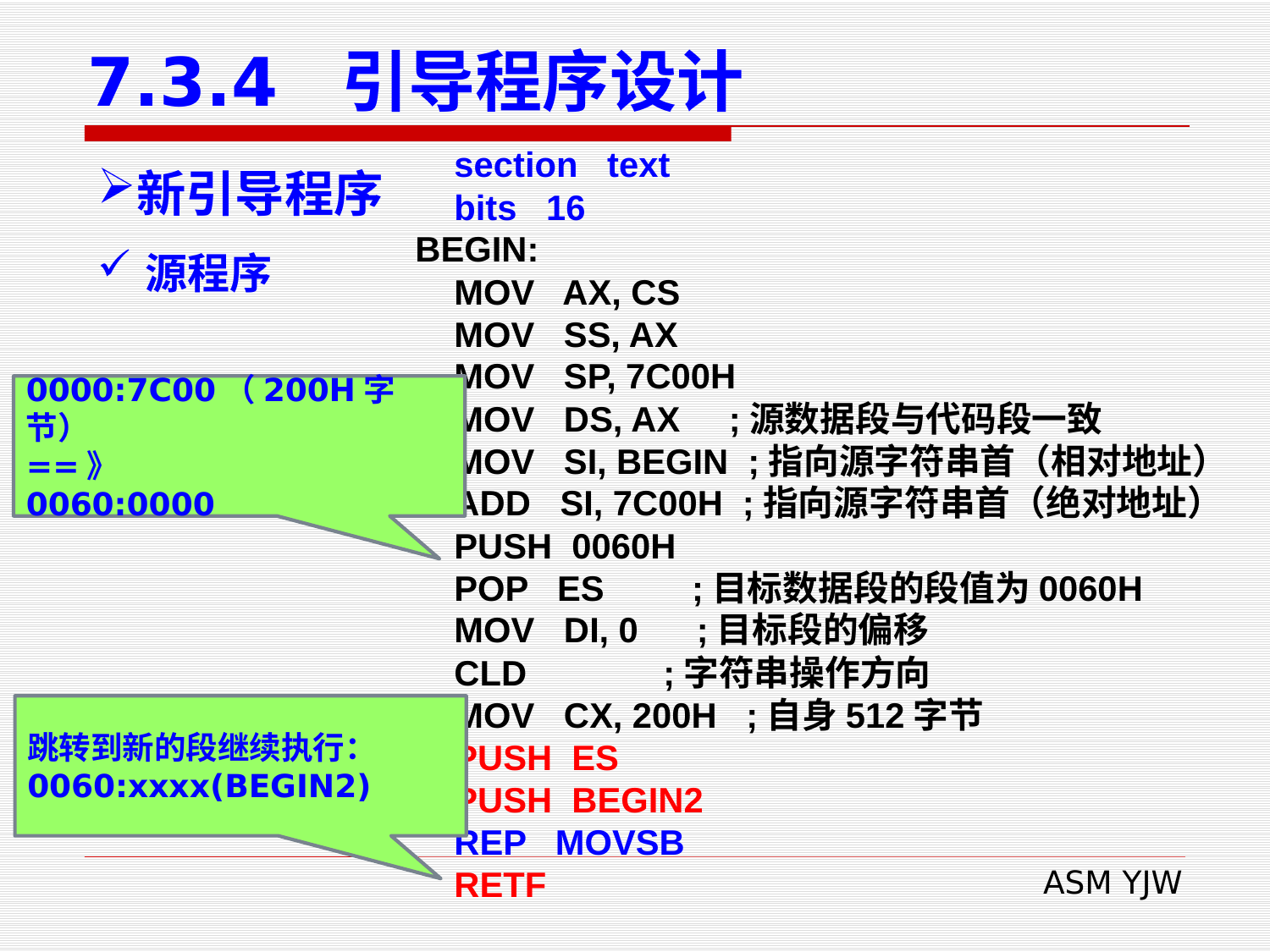

# 7.3.4  引导程序设计
    section   text
    bits   16
BEGIN:
    MOV   AX, CS
    MOV   SS, AX
    MOV   SP, 7C00H
    MOV   DS, AX     ;源数据段与代码段一致
    MOV   SI, BEGIN  ;指向源字符串首（相对地址）
    ADD   SI, 7C00H  ;指向源字符串首（绝对地址）
    PUSH  0060H
    POP   ES         ;目标数据段的段值为0060H
    MOV   DI, 0      ;目标段的偏移
    CLD              ;字符串操作方向
    MOV   CX, 200H   ;自身512字节
    PUSH  ES
    PUSH  BEGIN2
    REP   MOVSB
    RETF
新引导程序
源程序
0000:7C00（200H字节）
==》
0060:0000
跳转到新的段继续执行：
0060:xxxx(BEGIN2)